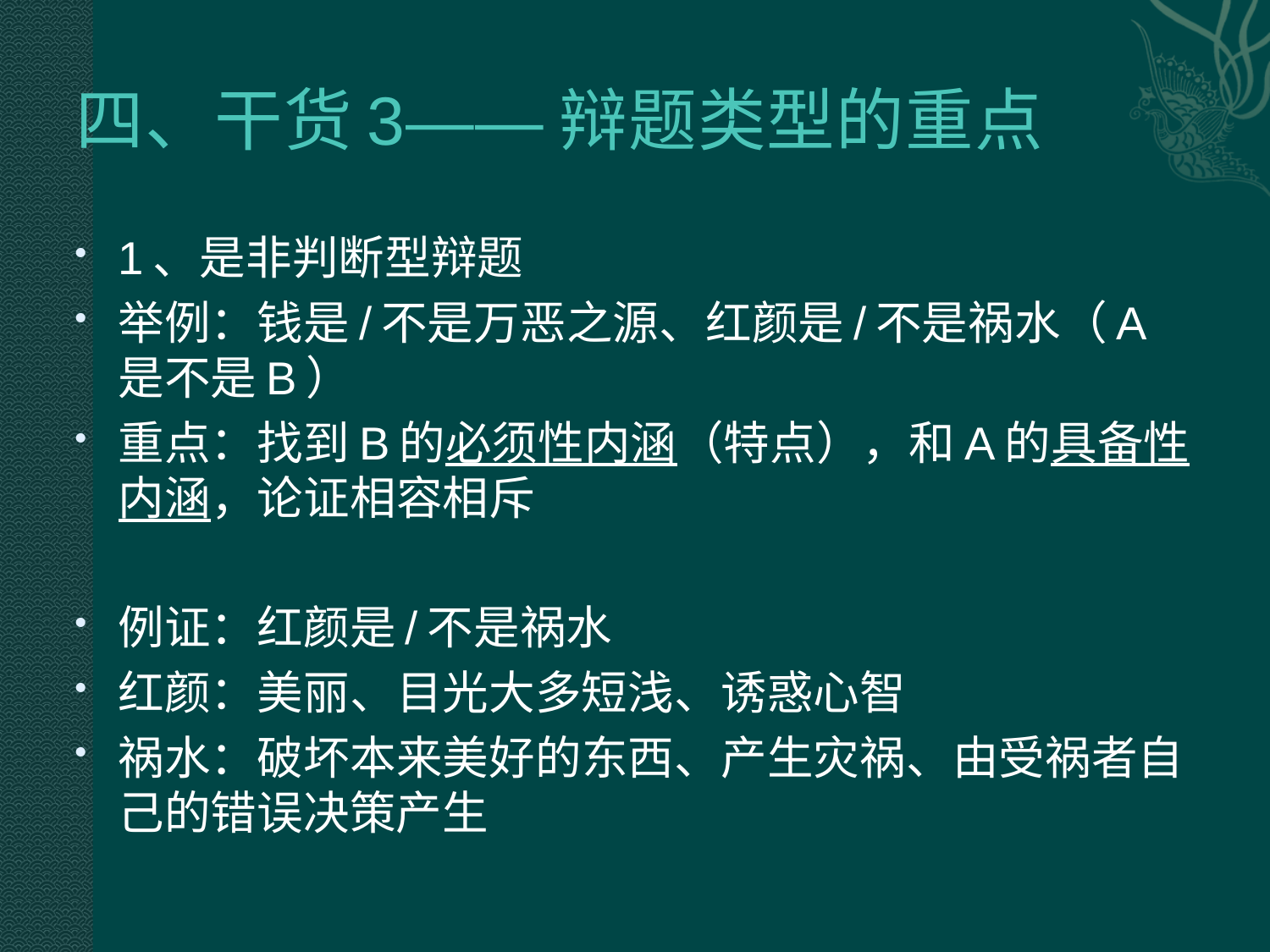

# 四、干货3——辩题类型的重点
1、是非判断型辩题
举例：钱是/不是万恶之源、红颜是/不是祸水（A是不是B）
重点：找到B的必须性内涵（特点），和A的具备性内涵，论证相容相斥

例证：红颜是/不是祸水
红颜：美丽、目光大多短浅、诱惑心智
祸水：破坏本来美好的东西、产生灾祸、由受祸者自己的错误决策产生